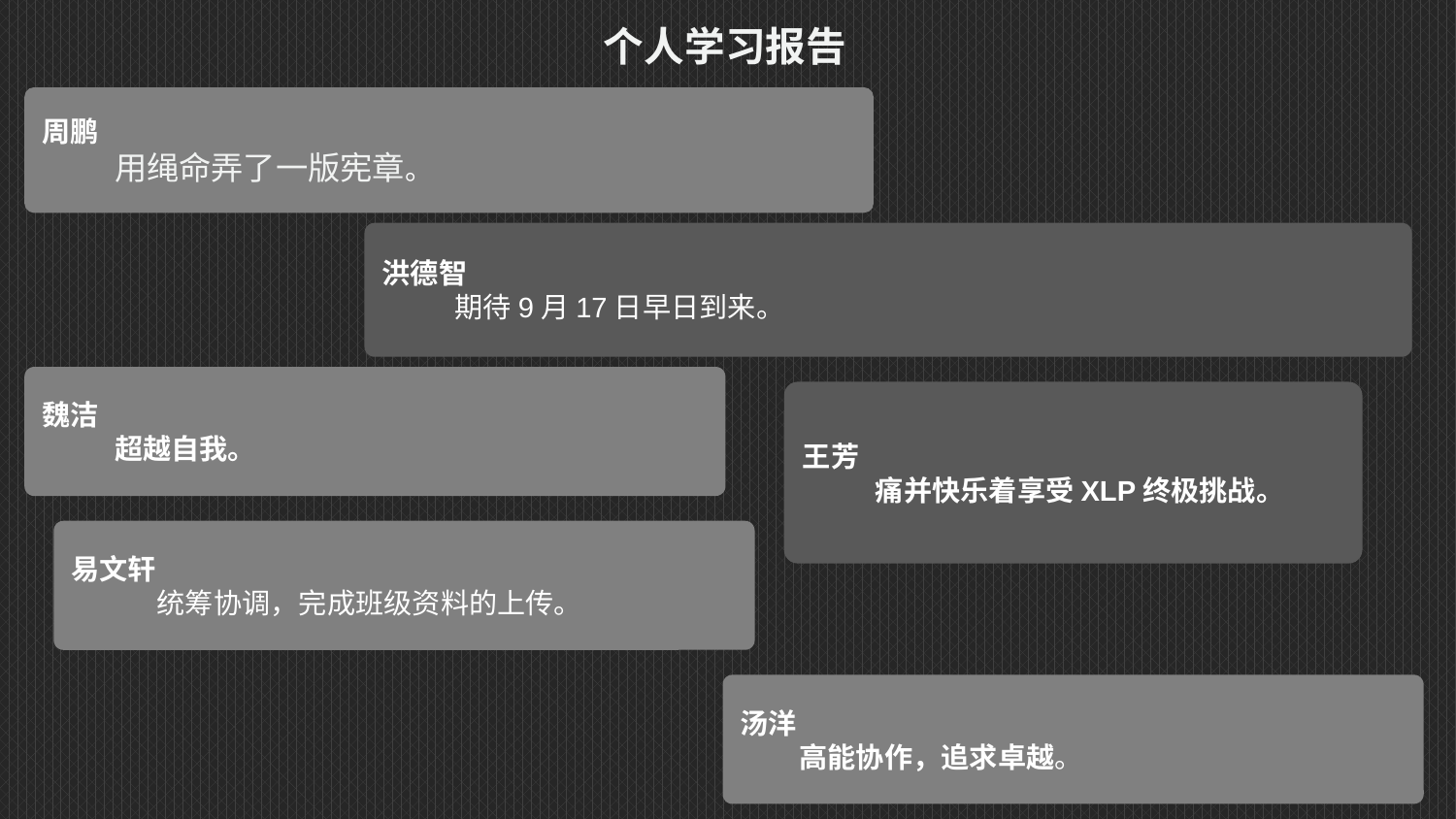

个人学习报告
周鹏
用绳命弄了一版宪章。
洪德智
期待9月17日早日到来。
魏洁
超越自我。
王芳
痛并快乐着享受XLP终极挑战。
易文轩
 统筹协调，完成班级资料的上传。
汤洋
        高能协作，追求卓越。